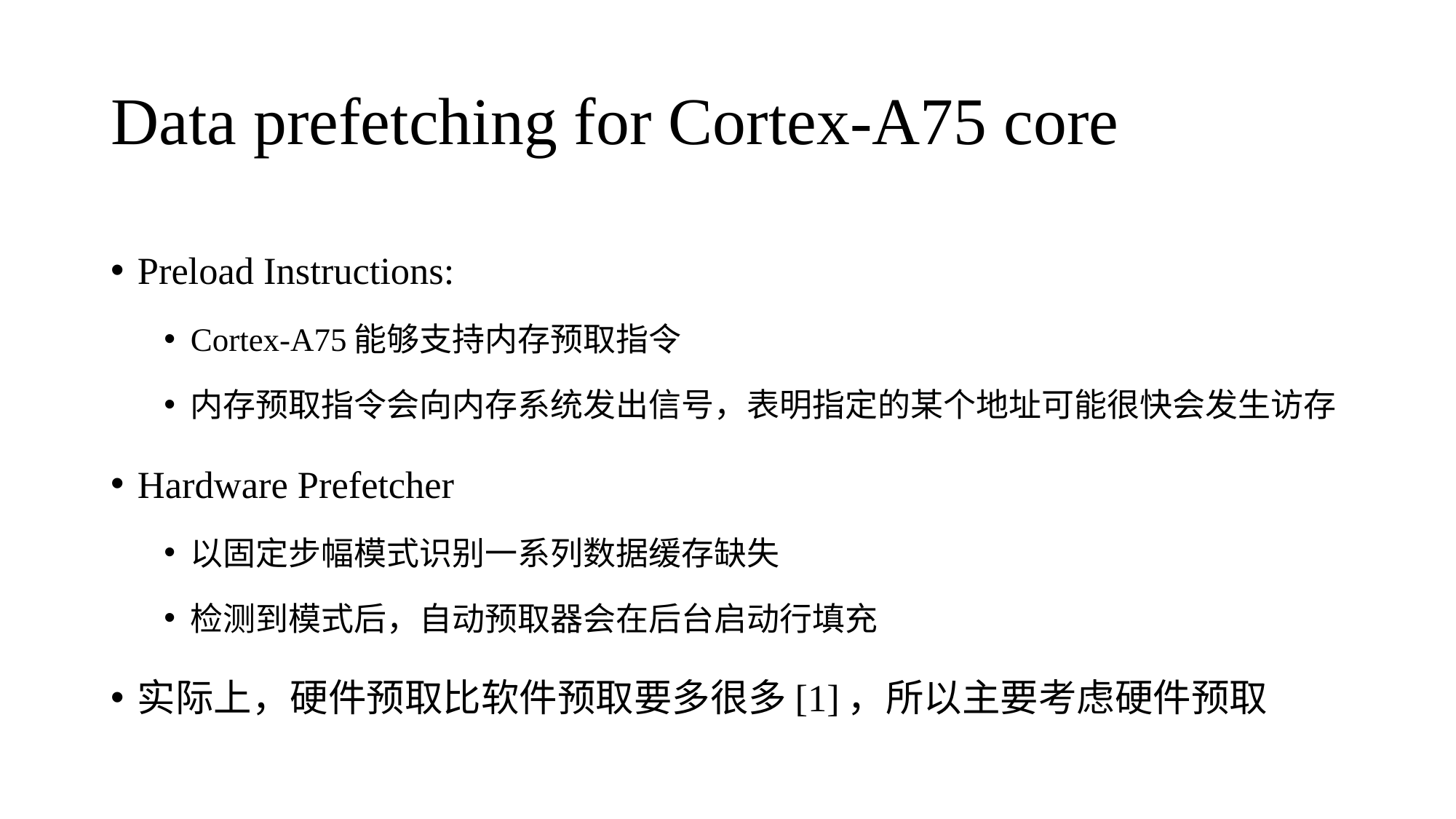

# Data prefetching for Cortex-A75 core
Preload Instructions:
Cortex-A75能够支持内存预取指令
内存预取指令会向内存系统发出信号，表明指定的某个地址可能很快会发生访存
Hardware Prefetcher
以固定步幅模式识别一系列数据缓存缺失
检测到模式后，自动预取器会在后台启动行填充
实际上，硬件预取比软件预取要多很多[1]，所以主要考虑硬件预取